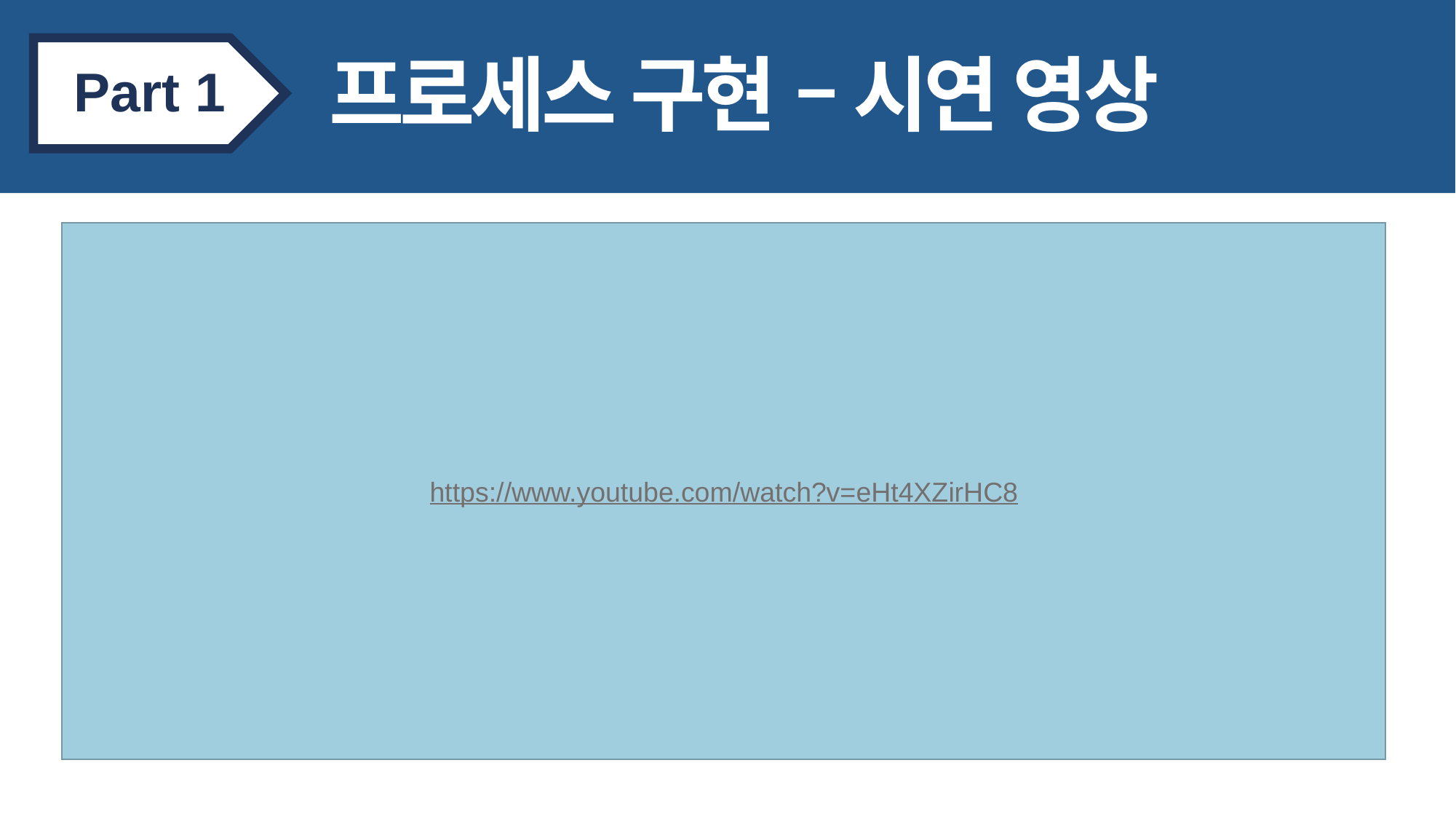

Part 1
프로세스 구현 – 시연 영상
https://www.youtube.com/watch?v=eHt4XZirHC8
https://www.youtube.com/watch?v=eHt4XZirHC8